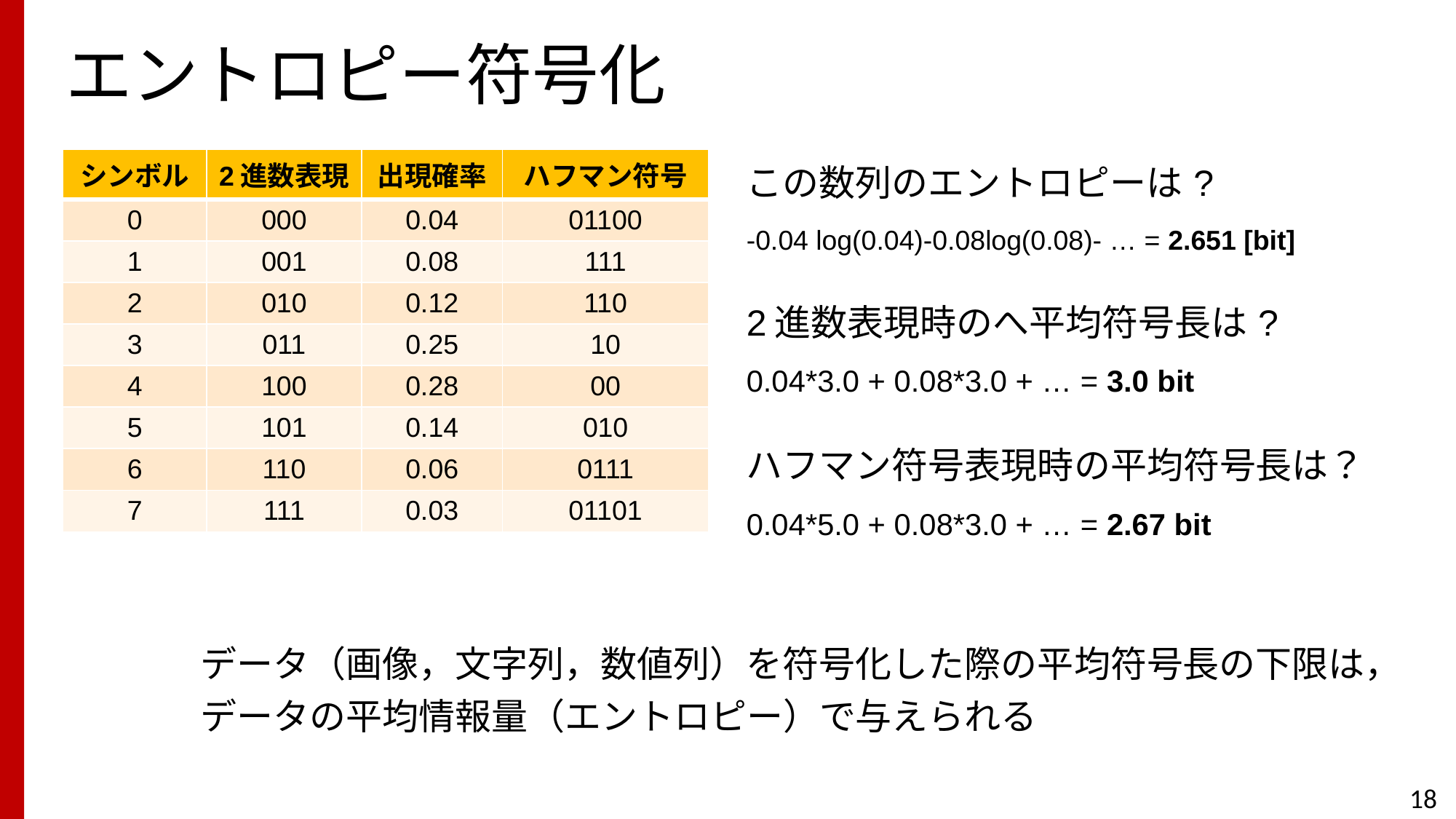

# エントロピー符号化
この数列のエントロピーは?
-0.04 log(0.04)-0.08log(0.08)- … = 2.651 [bit]

2進数表現時のへ平均符号長は?
0.04*3.0 + 0.08*3.0 + … = 3.0 bit

ハフマン符号表現時の平均符号長は？
0.04*5.0 + 0.08*3.0 + … = 2.67 bit

| シンボル | 2進数表現 | 出現確率 | ハフマン符号 |
| --- | --- | --- | --- |
| 0 | 000 | 0.04 | 01100 |
| 1 | 001 | 0.08 | 111 |
| 2 | 010 | 0.12 | 110 |
| 3 | 011 | 0.25 | 10 |
| 4 | 100 | 0.28 | 00 |
| 5 | 101 | 0.14 | 010 |
| 6 | 110 | 0.06 | 0111 |
| 7 | 111 | 0.03 | 01101 |
データ（画像，文字列，数値列）を符号化した際の平均符号長の下限は，データの平均情報量（エントロピー）で与えられる
18